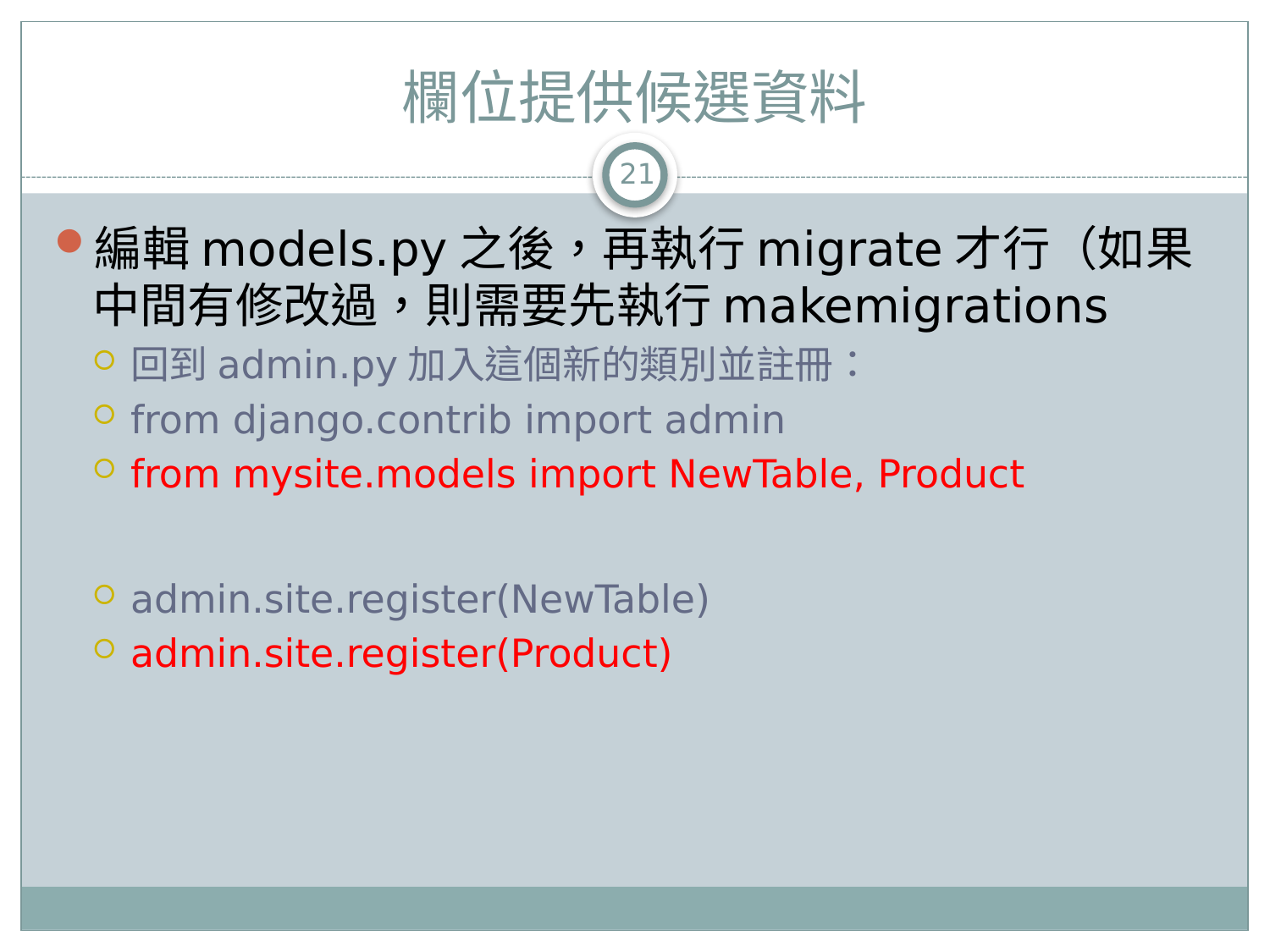

# 欄位提供候選資料
21
編輯models.py之後，再執行migrate才行（如果中間有修改過，則需要先執行makemigrations
回到admin.py加入這個新的類別並註冊：
from django.contrib import admin
from mysite.models import NewTable, Product

admin.site.register(NewTable)
admin.site.register(Product)